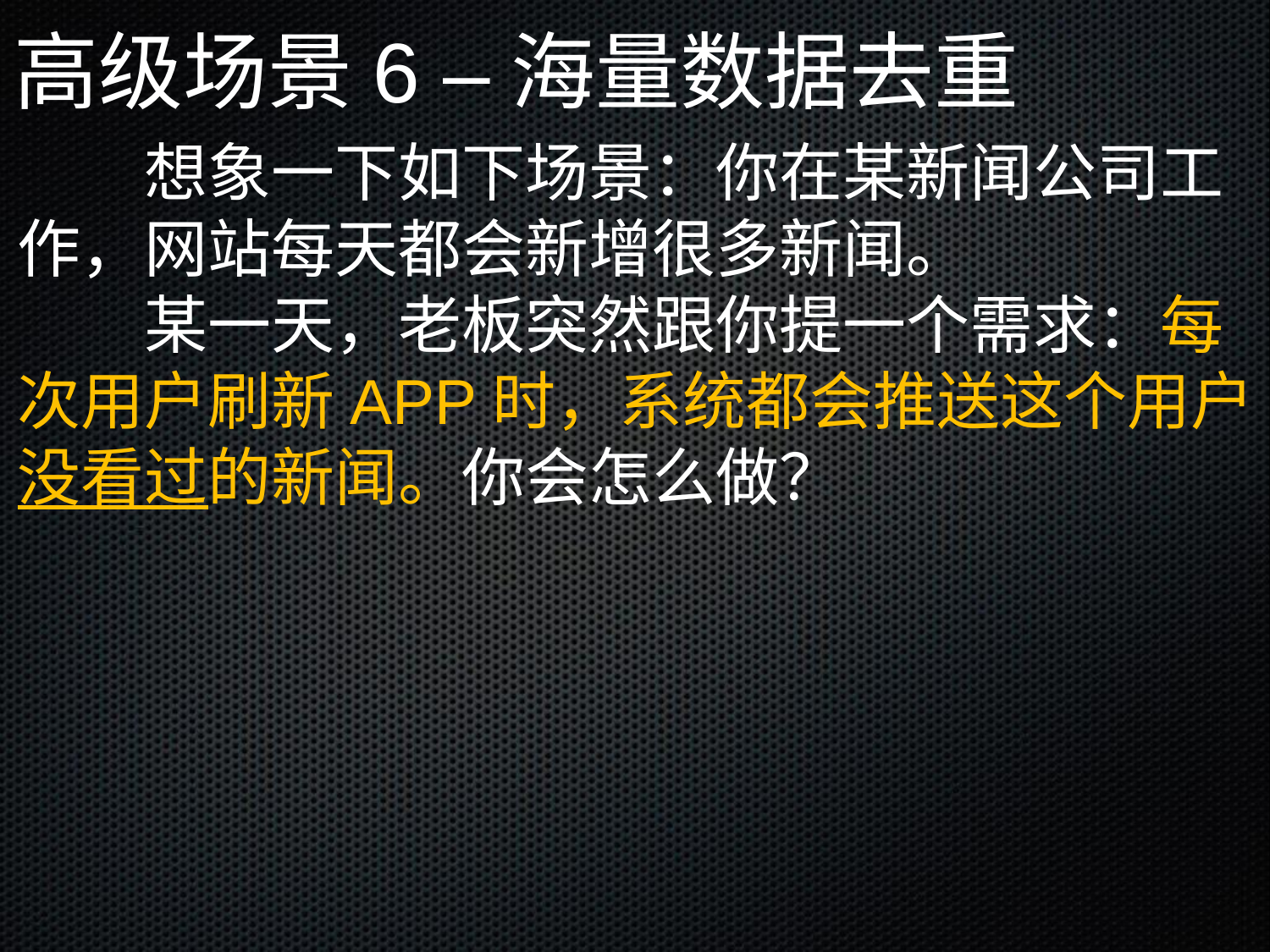

高级场景6 –海量数据去重
	想象一下如下场景：你在某新闻公司工作，网站每天都会新增很多新闻。
	某一天，老板突然跟你提一个需求：每次用户刷新APP时，系统都会推送这个用户没看过的新闻。你会怎么做？